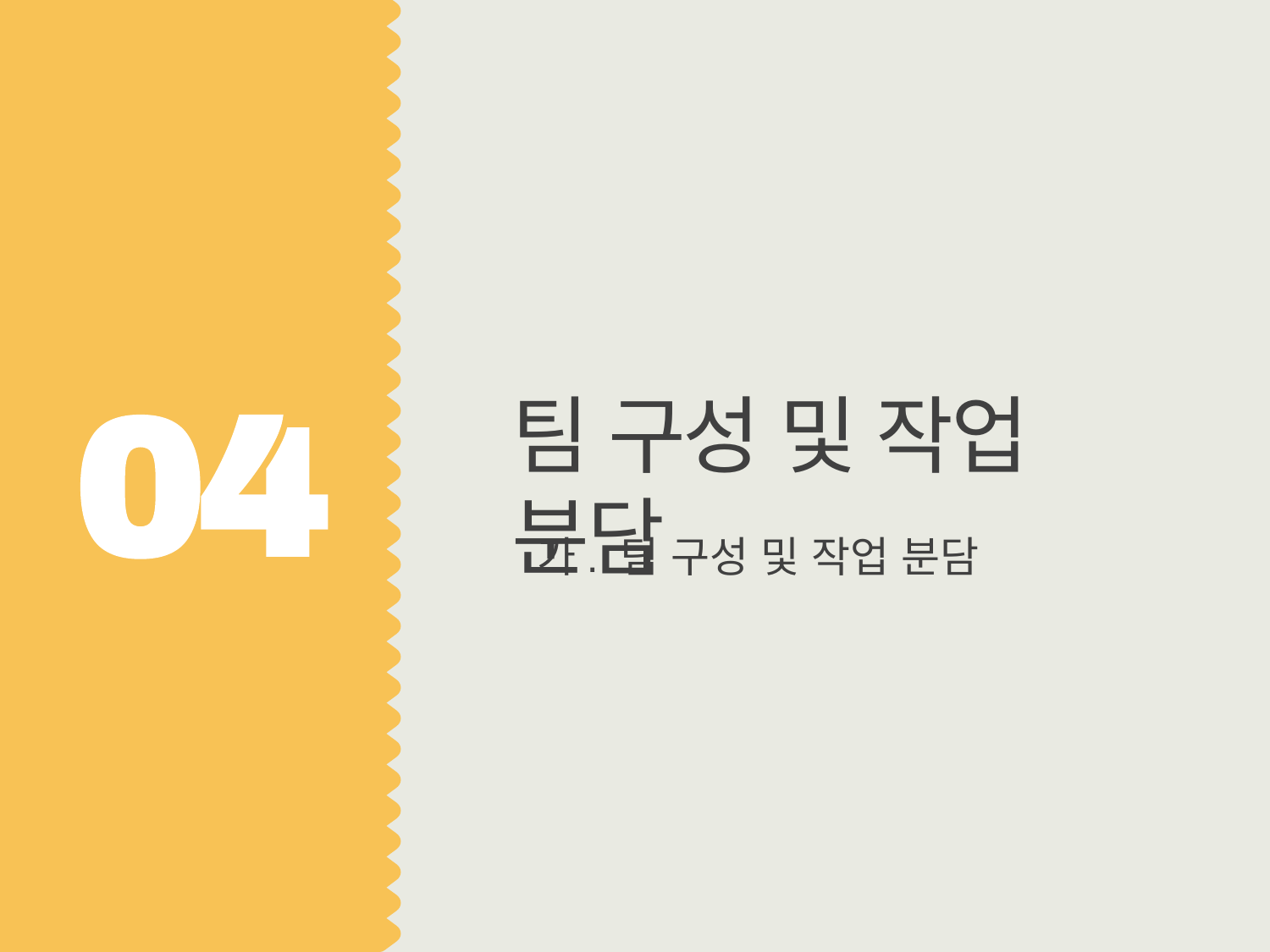

04
팀 구성 및 작업 분담
가. 팀 구성 및 작업 분담